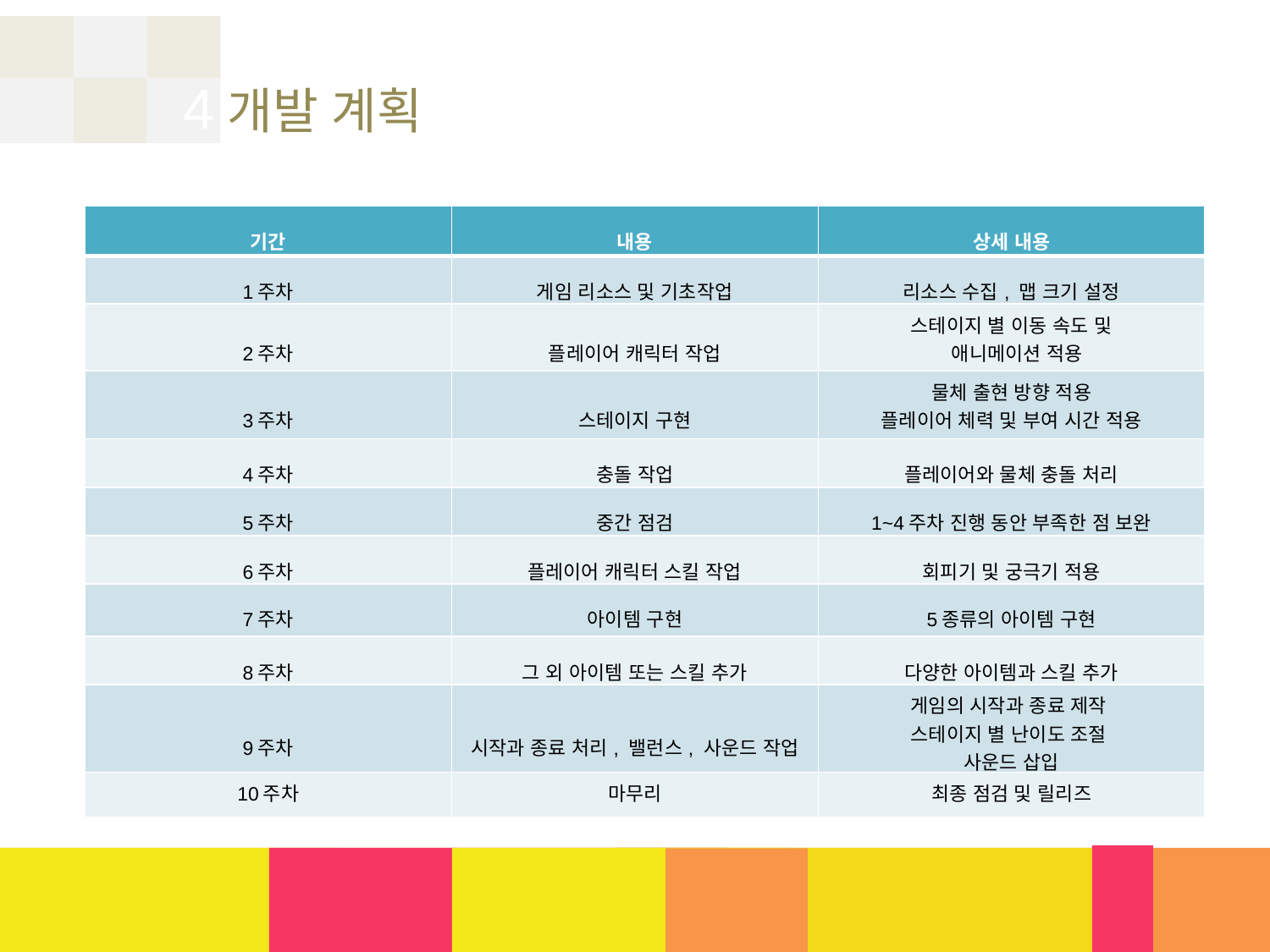

4
개발 계획
| 기간 | 내용 | 상세 내용 |
| --- | --- | --- |
| 1주차 | 게임 리소스 및 기초작업 | 리소스 수집, 맵 크기 설정 |
| 2주차 | 플레이어 캐릭터 작업 | 스테이지 별 이동 속도 및 애니메이션 적용 |
| 3주차 | 스테이지 구현 | 물체 출현 방향 적용 플레이어 체력 및 부여 시간 적용 |
| 4주차 | 충돌 작업 | 플레이어와 물체 충돌 처리 |
| 5주차 | 중간 점검 | 1~4주차 진행 동안 부족한 점 보완 |
| 6주차 | 플레이어 캐릭터 스킬 작업 | 회피기 및 궁극기 적용 |
| 7주차 | 아이템 구현 | 5종류의 아이템 구현 |
| 8주차 | 그 외 아이템 또는 스킬 추가 | 다양한 아이템과 스킬 추가 |
| 9주차 | 시작과 종료 처리, 밸런스, 사운드 작업 | 게임의 시작과 종료 제작 스테이지 별 난이도 조절 사운드 삽입 |
| 10주차 | 마무리 | 최종 점검 및 릴리즈 |